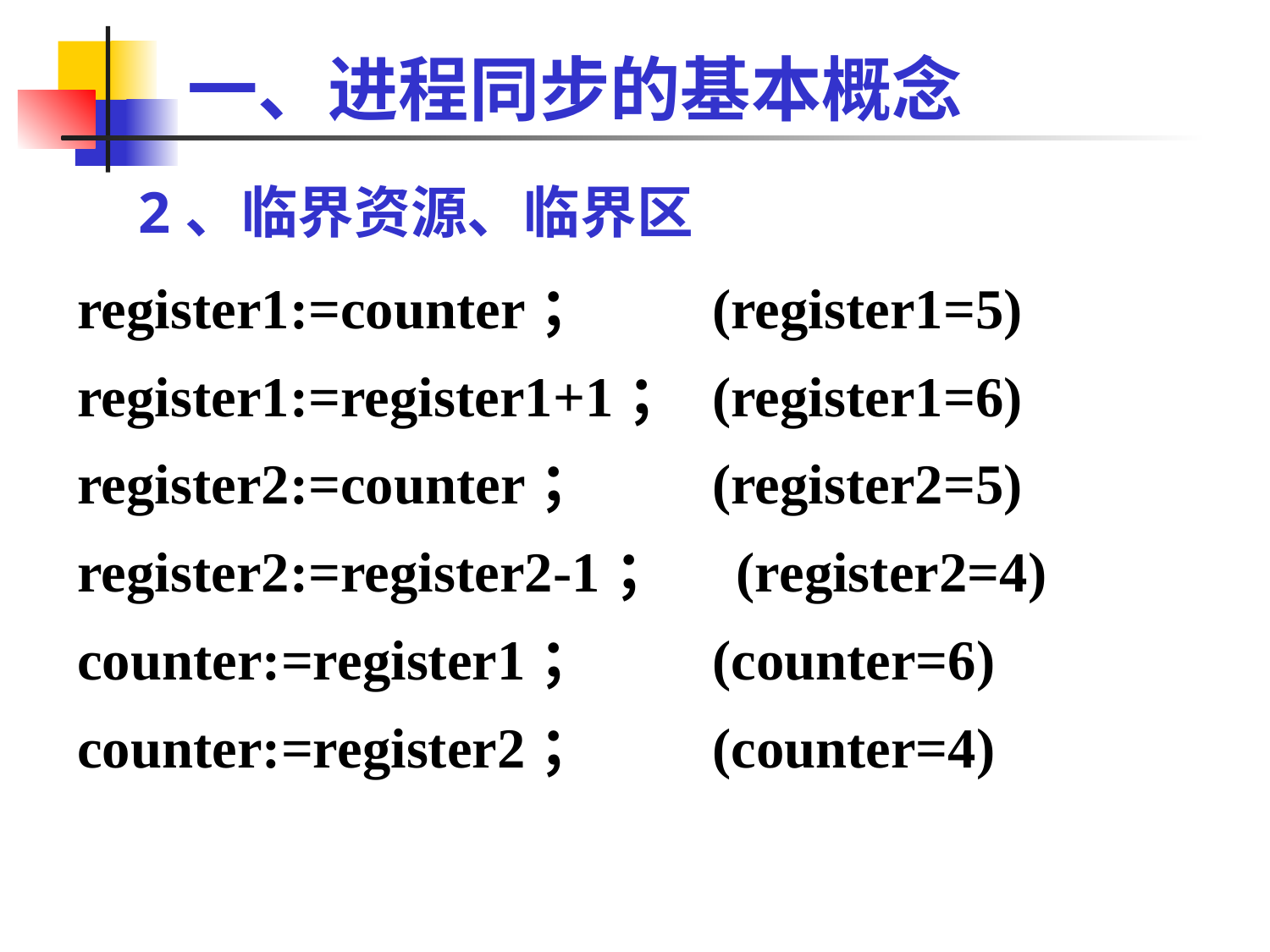

一、进程同步的基本概念
2、临界资源、临界区
register1:=counter；       	(register1=5)
register1:=register1+1；  	(register1=6)
register2:=counter；       	(register2=5)
register2:=register2-1；    (register2=4)
counter:=register1；      	(counter=6)
counter:=register2；      	(counter=4)